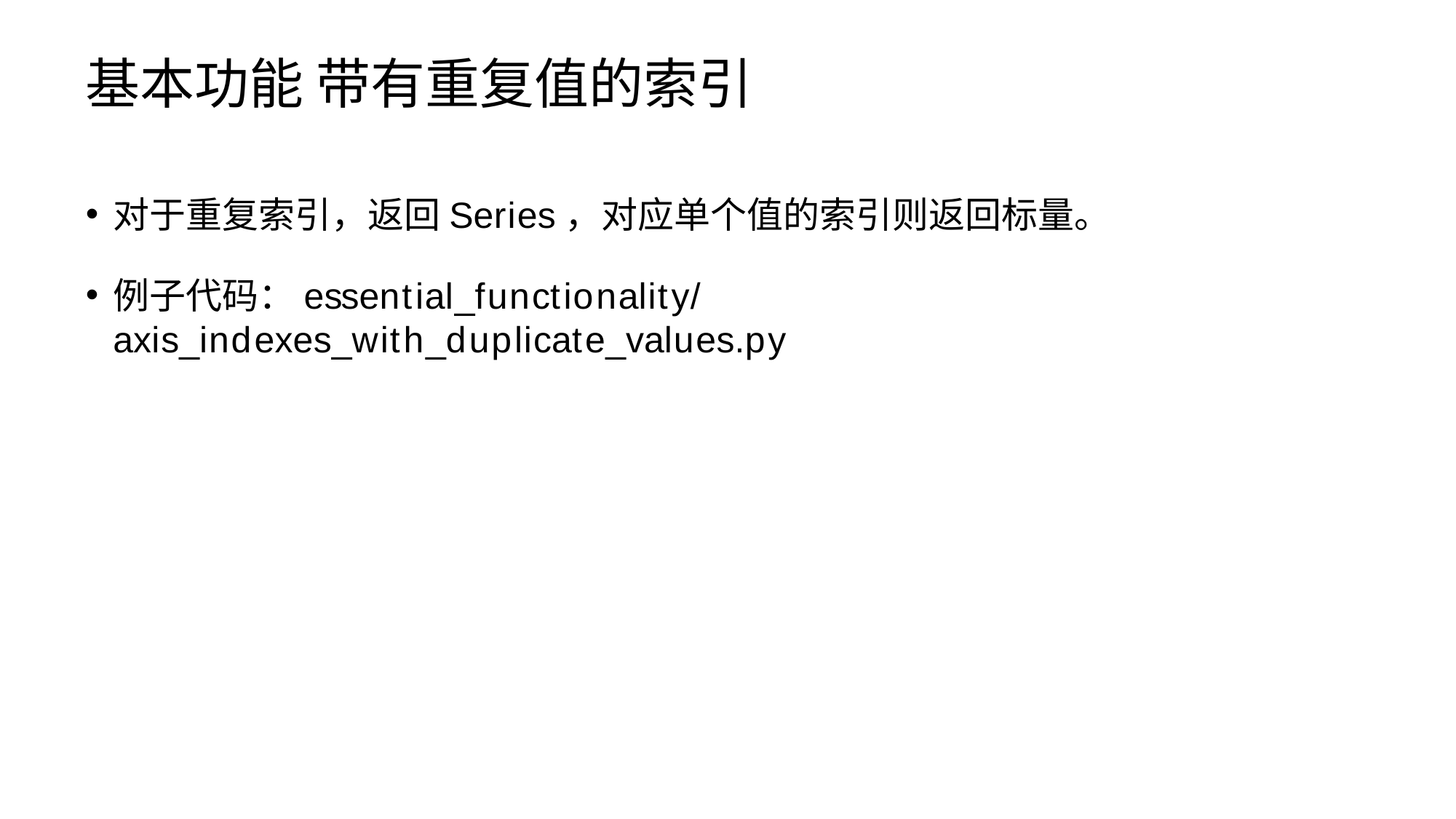

# 基本功能 带有重复值的索引
对于重复索引，返回Series，对应单个值的索引则返回标量。
例子代码：essential_functionality/axis_indexes_with_duplicate_values.py